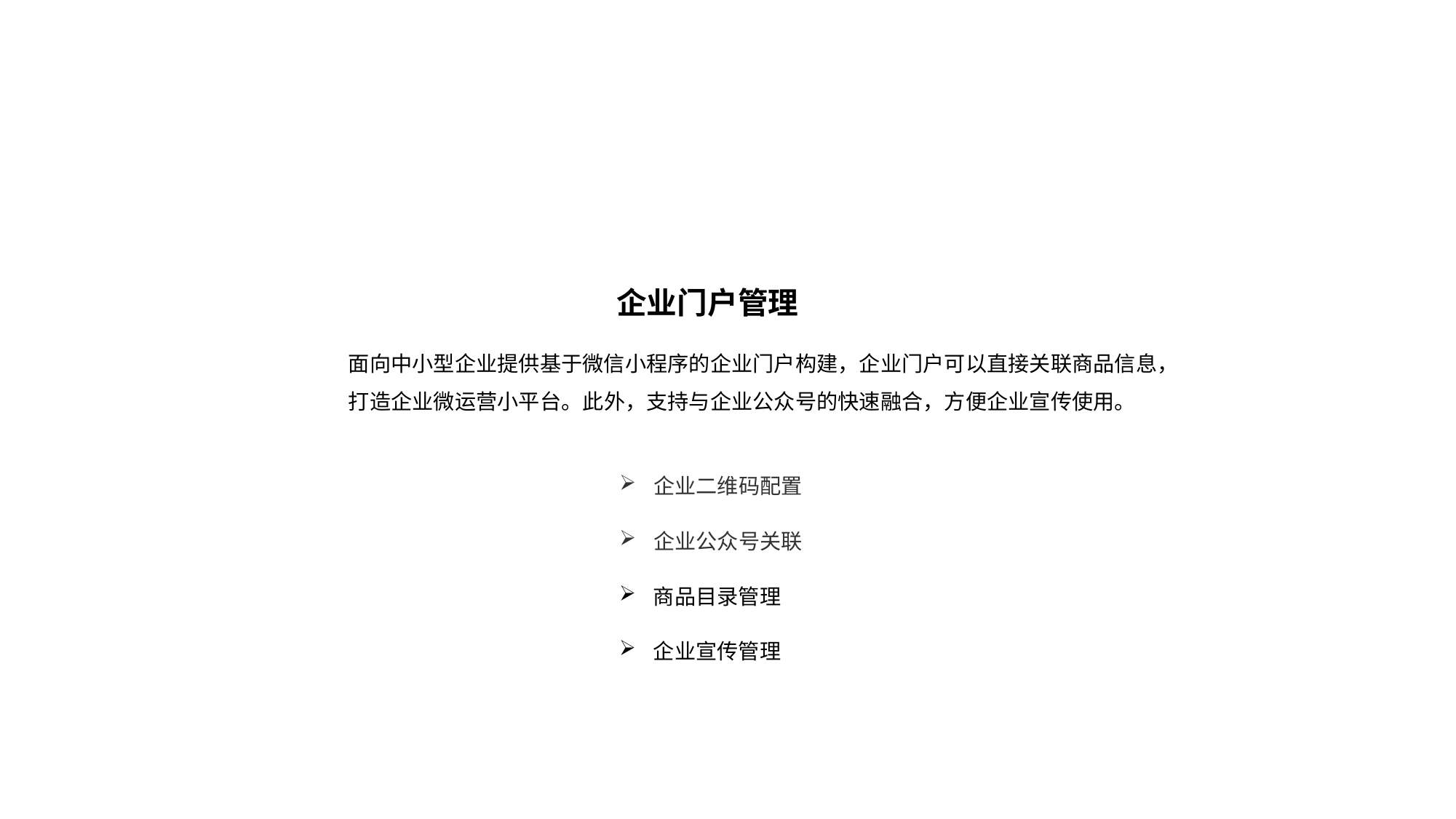

企业门户管理
面向中小型企业提供基于微信小程序的企业门户构建，企业门户可以直接关联商品信息，打造企业微运营小平台。此外，支持与企业公众号的快速融合，方便企业宣传使用。
企业二维码配置
企业公众号关联
商品目录管理
企业宣传管理